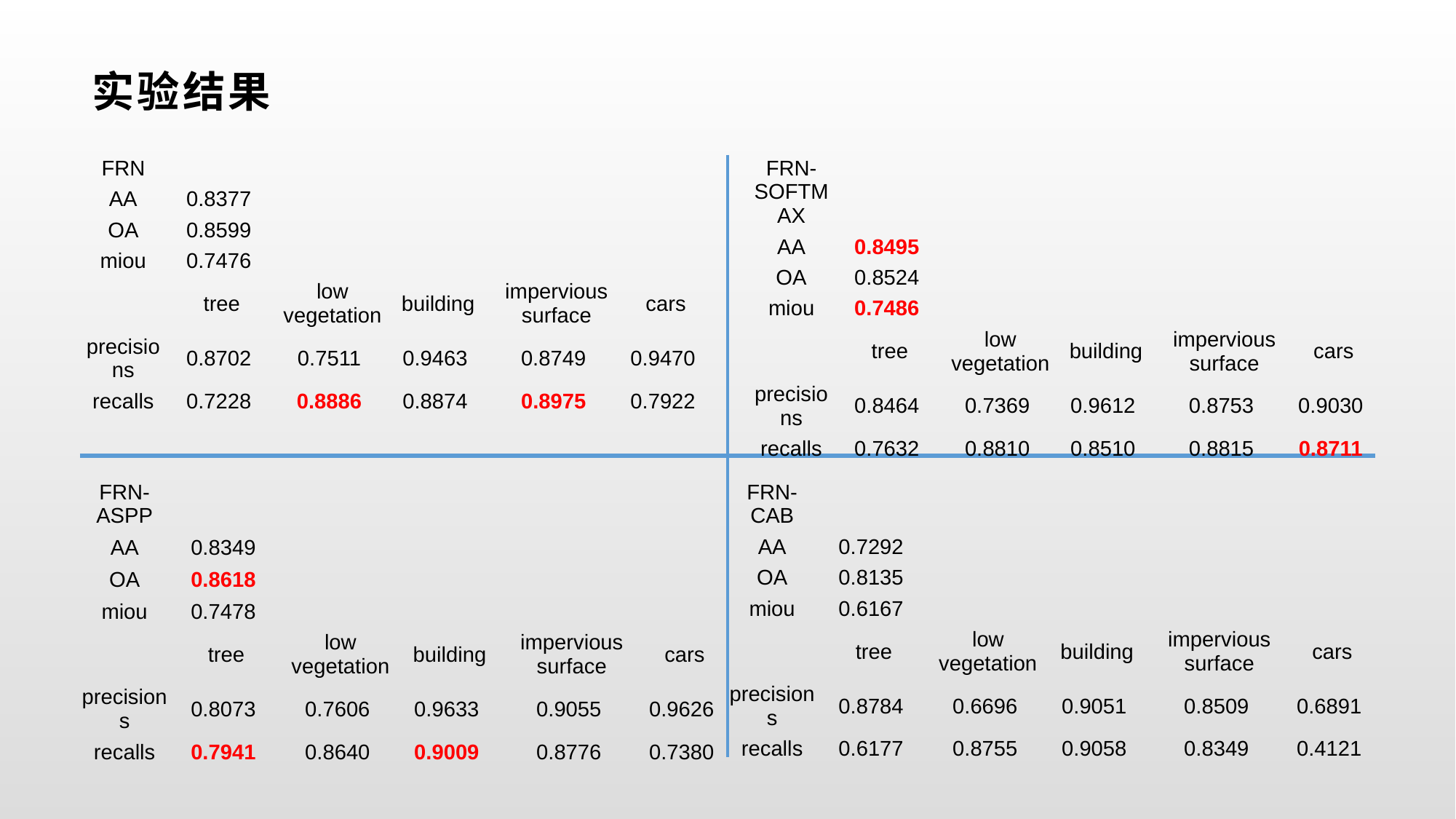

# 实验结果

| FRN |  |  |  |  |  |
| --- | --- | --- | --- | --- | --- |
| AA | 0.8377 |  |  |  |  |
| OA | 0.8599 |  |  |  |  |
| miou | 0.7476 |  |  |  |  |
|  | tree | low vegetation | building | impervious surface | cars |
| precisions | 0.8702 | 0.7511 | 0.9463 | 0.8749 | 0.9470 |
| recalls | 0.7228 | 0.8886 | 0.8874 | 0.8975 | 0.7922 |
| FRN-SOFTMAX |  |  |  |  |  |
| --- | --- | --- | --- | --- | --- |
| AA | 0.8495 |  |  |  |  |
| OA | 0.8524 |  |  |  |  |
| miou | 0.7486 |  |  |  |  |
|  | tree | low vegetation | building | impervious surface | cars |
| precisions | 0.8464 | 0.7369 | 0.9612 | 0.8753 | 0.9030 |
| recalls | 0.7632 | 0.8810 | 0.8510 | 0.8815 | 0.8711 |
| FRN-ASPP |  |  |  |  |  |
| --- | --- | --- | --- | --- | --- |
| AA | 0.8349 |  |  |  |  |
| OA | 0.8618 |  |  |  |  |
| miou | 0.7478 |  |  |  |  |
|  | tree | low vegetation | building | impervious surface | cars |
| precisions | 0.8073 | 0.7606 | 0.9633 | 0.9055 | 0.9626 |
| recalls | 0.7941 | 0.8640 | 0.9009 | 0.8776 | 0.7380 |
| FRN-CAB |  |  |  |  |  |
| --- | --- | --- | --- | --- | --- |
| AA | 0.7292 |  |  |  |  |
| OA | 0.8135 |  |  |  |  |
| miou | 0.6167 |  |  |  |  |
|  | tree | low vegetation | building | impervious surface | cars |
| precisions | 0.8784 | 0.6696 | 0.9051 | 0.8509 | 0.6891 |
| recalls | 0.6177 | 0.8755 | 0.9058 | 0.8349 | 0.4121 |